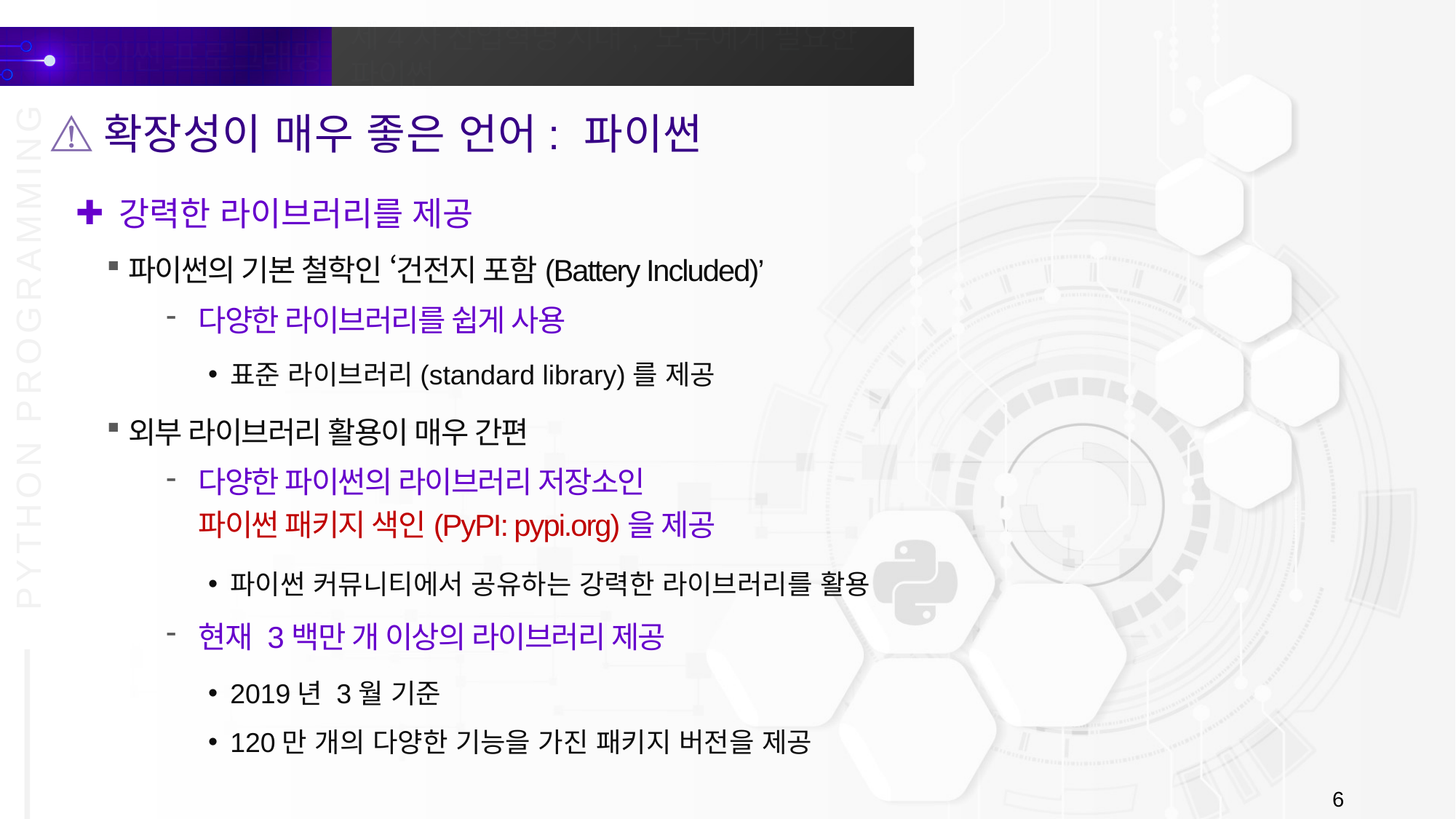

확장성이 매우 좋은 언어: 파이썬
강력한 라이브러리를 제공
파이썬의 기본 철학인 ‘건전지 포함(Battery Included)’
다양한 라이브러리를 쉽게 사용
표준 라이브러리(standard library)를 제공
외부 라이브러리 활용이 매우 간편
다양한 파이썬의 라이브러리 저장소인
파이썬 패키지 색인(PyPI: pypi.org)을 제공
파이썬 커뮤니티에서 공유하는 강력한 라이브러리를 활용
현재 3백만 개 이상의 라이브러리 제공
2019년 3월 기준
120만 개의 다양한 기능을 가진 패키지 버전을 제공
6